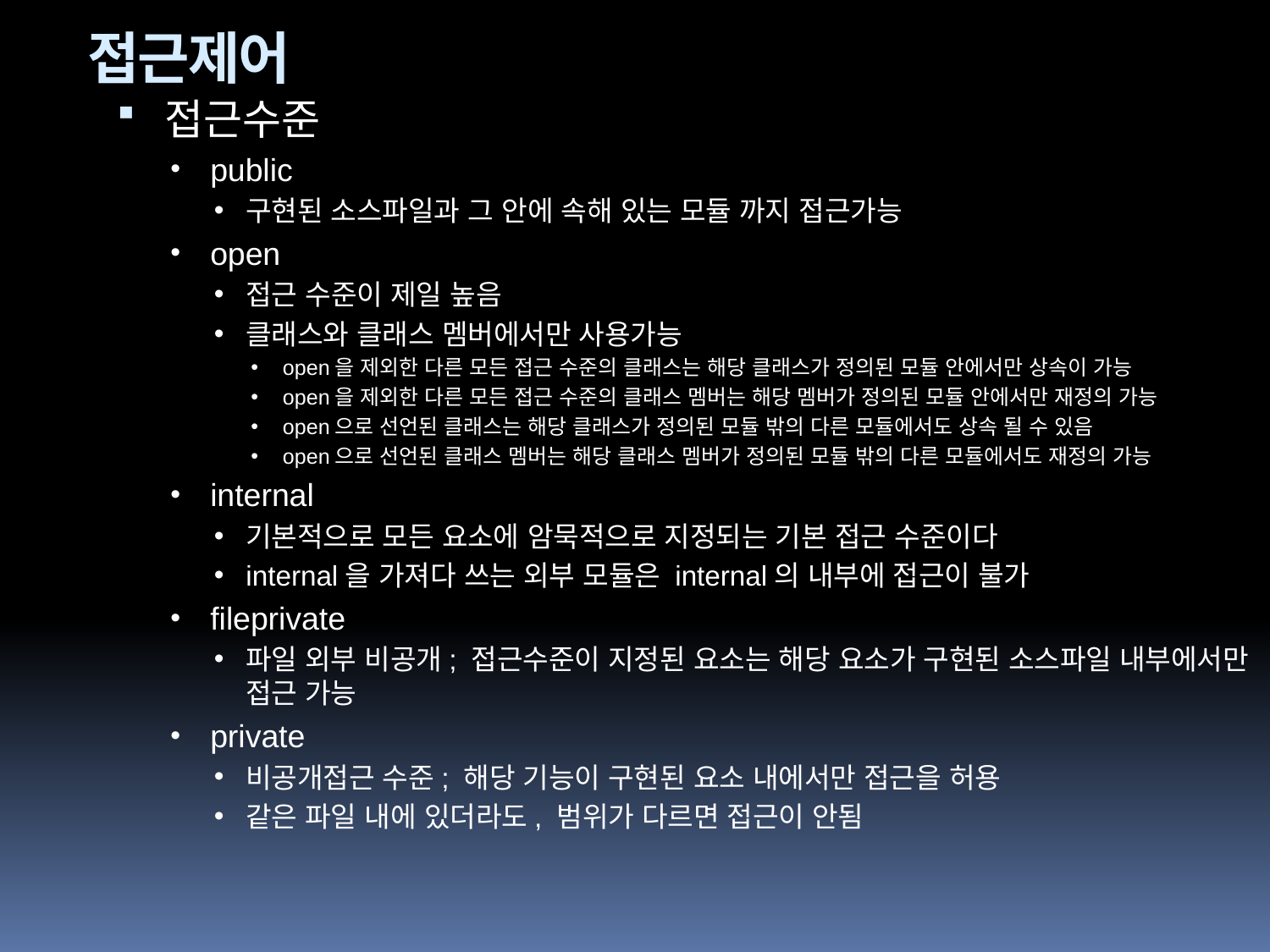

접근제어
접근수준
public
구현된 소스파일과 그 안에 속해 있는 모듈 까지 접근가능
open
접근 수준이 제일 높음
클래스와 클래스 멤버에서만 사용가능
open을 제외한 다른 모든 접근 수준의 클래스는 해당 클래스가 정의된 모듈 안에서만 상속이 가능
open을 제외한 다른 모든 접근 수준의 클래스 멤버는 해당 멤버가 정의된 모듈 안에서만 재정의 가능
open으로 선언된 클래스는 해당 클래스가 정의된 모듈 밖의 다른 모듈에서도 상속 될 수 있음
open으로 선언된 클래스 멤버는 해당 클래스 멤버가 정의된 모듈 밖의 다른 모듈에서도 재정의 가능
internal
기본적으로 모든 요소에 암묵적으로 지정되는 기본 접근 수준이다
internal을 가져다 쓰는 외부 모듈은 internal의 내부에 접근이 불가
fileprivate
파일 외부 비공개; 접근수준이 지정된 요소는 해당 요소가 구현된 소스파일 내부에서만 접근 가능
private
비공개접근 수준; 해당 기능이 구현된 요소 내에서만 접근을 허용
같은 파일 내에 있더라도, 범위가 다르면 접근이 안됨